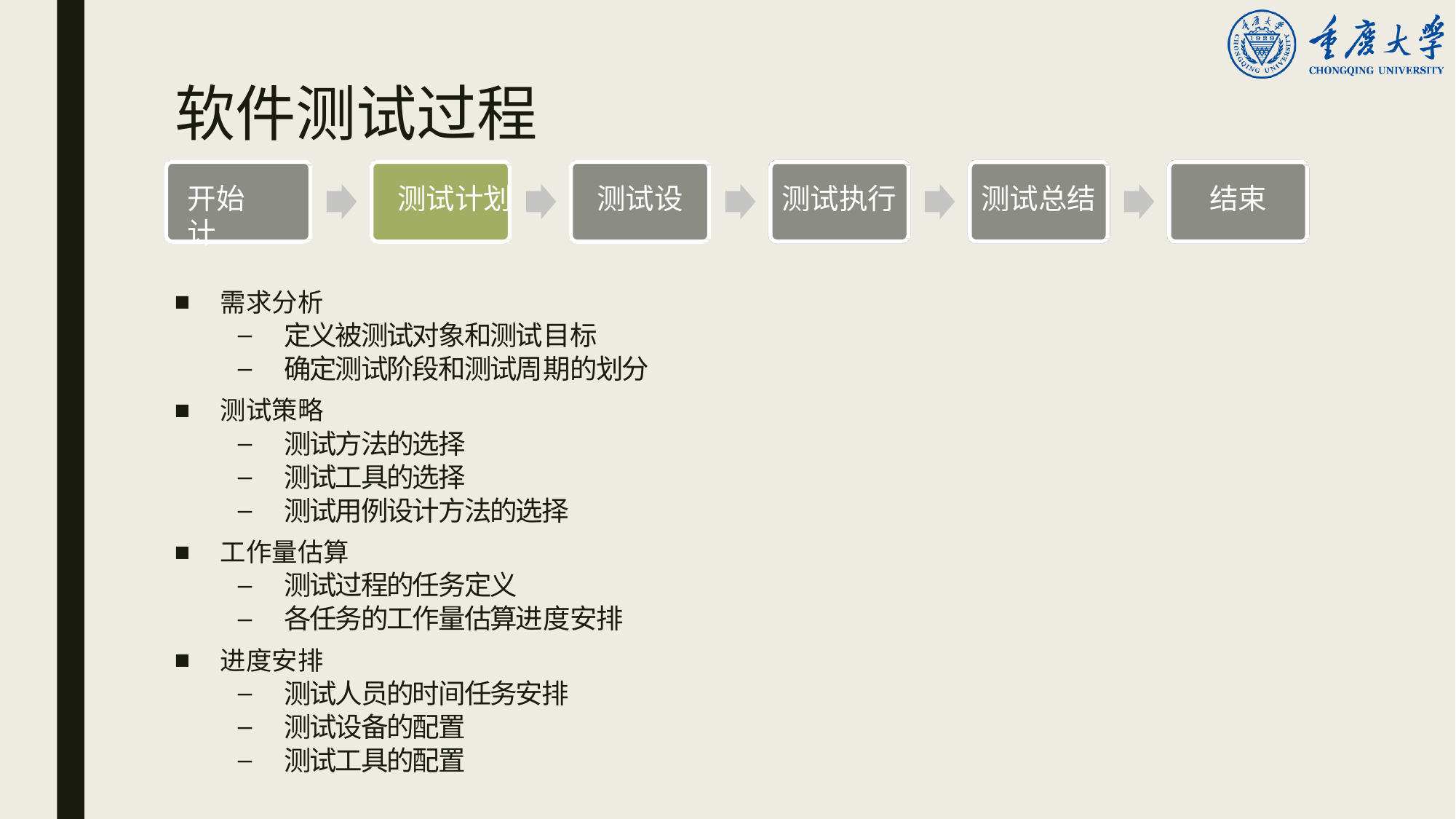

# 软件测试过程

开始	测试计划	测试设计

需求分析
定义被测试对象和测试目标
确定测试阶段和测试周期的划分
测试策略
测试方法的选择
测试工具的选择
测试用例设计方法的选择
工作量估算
测试过程的任务定义
各任务的工作量估算进度安排
进度安排
测试人员的时间任务安排
测试设备的配置
测试工具的配置
测试执行
测试总结
结束